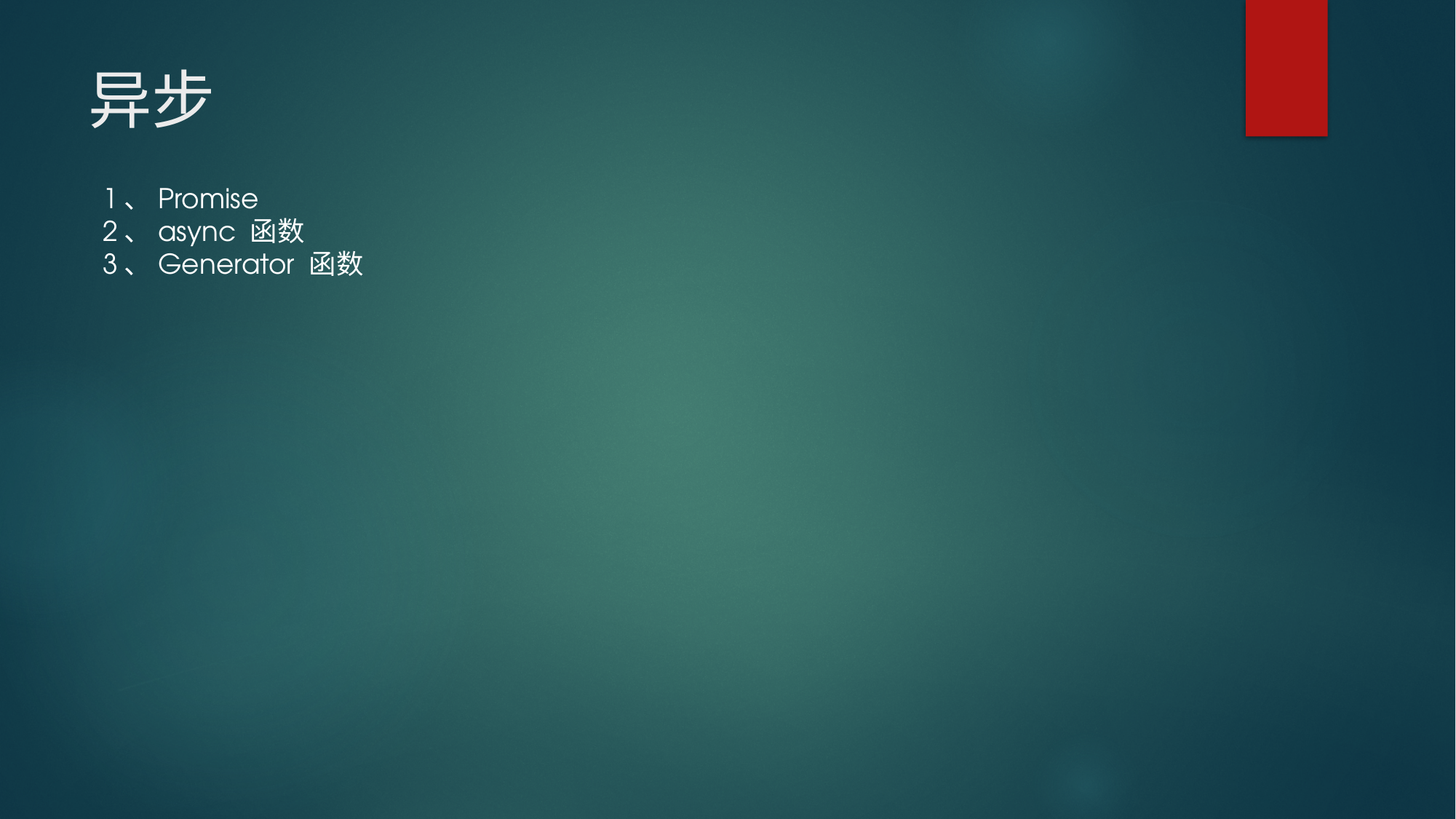

# 异步
1、Promise
2、async 函数
3、Generator 函数